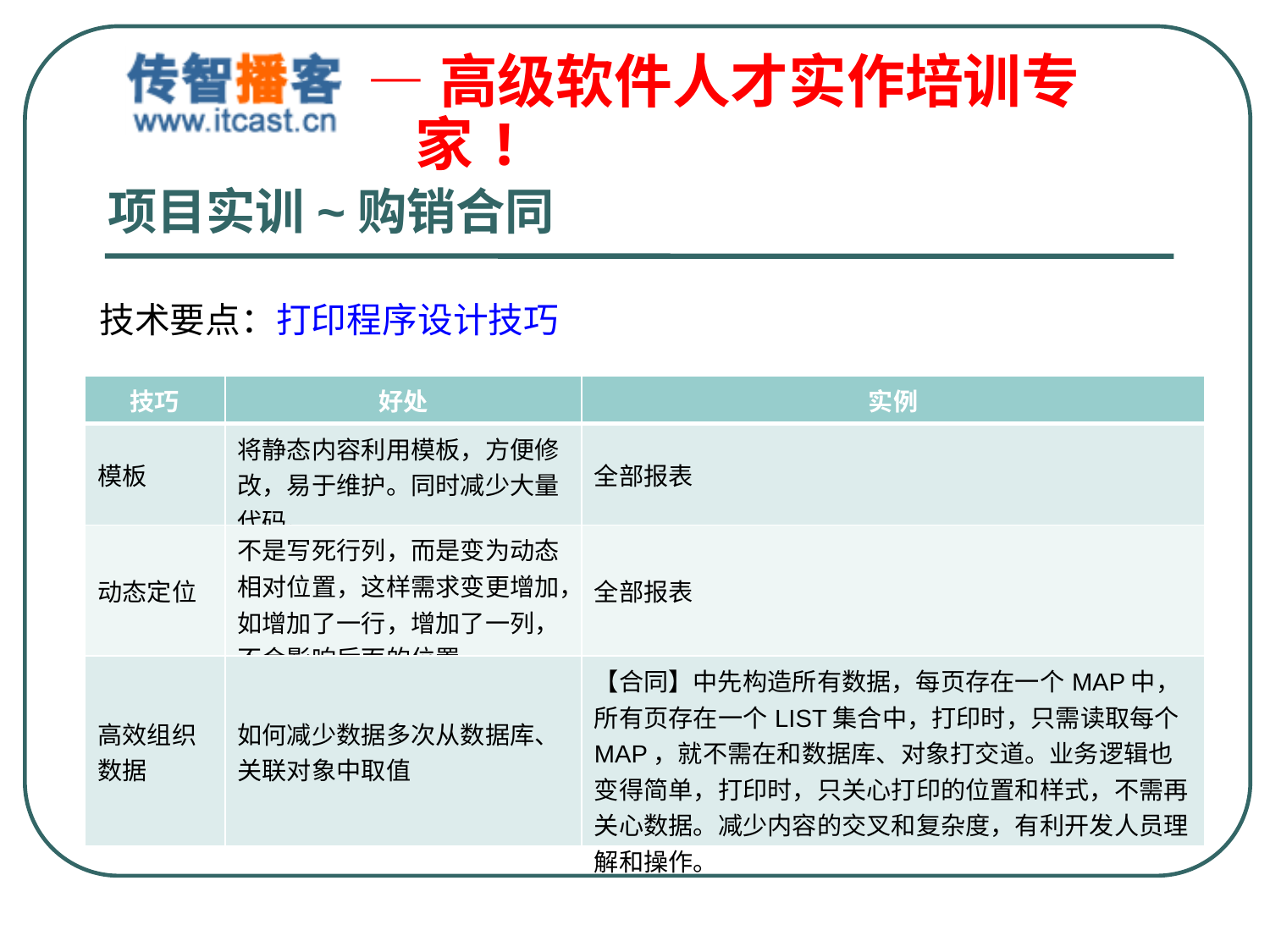

# 项目实训~购销合同
技术要点：打印程序设计技巧
| 技巧 | 好处 | 实例 |
| --- | --- | --- |
| 模板 | 将静态内容利用模板，方便修改，易于维护。同时减少大量代码。 | 全部报表 |
| 动态定位 | 不是写死行列，而是变为动态相对位置，这样需求变更增加，如增加了一行，增加了一列，不会影响后面的位置 | 全部报表 |
| 高效组织数据 | 如何减少数据多次从数据库、关联对象中取值 | 【合同】中先构造所有数据，每页存在一个MAP中，所有页存在一个LIST集合中，打印时，只需读取每个MAP，就不需在和数据库、对象打交道。业务逻辑也变得简单，打印时，只关心打印的位置和样式，不需再关心数据。减少内容的交叉和复杂度，有利开发人员理解和操作。 |